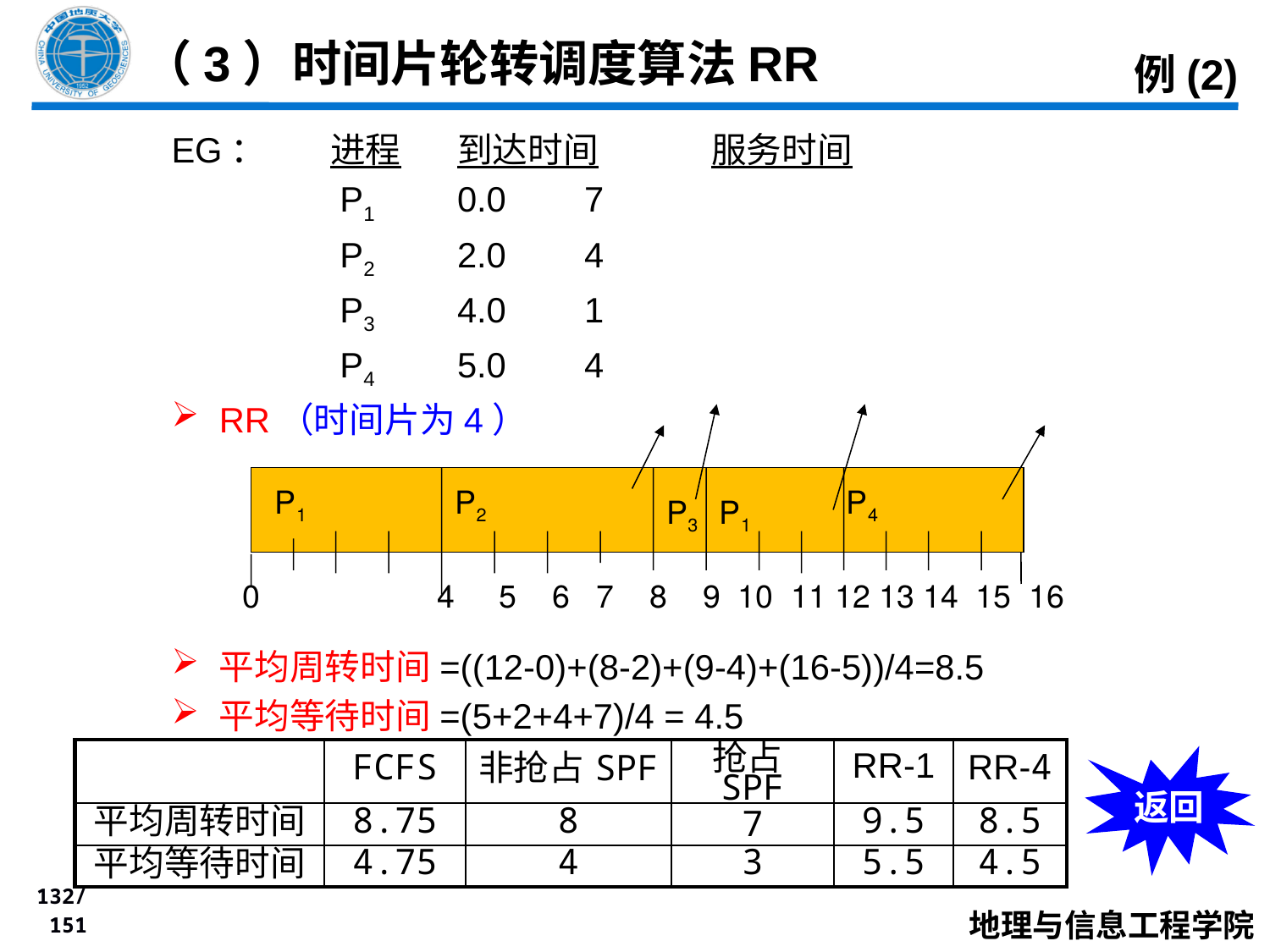

（3）时间片轮转调度算法RR
# 例(2)
EG：	进程	到达时间	服务时间
		 P1	0.0	7
		 P2	2.0	4
		 P3	4.0	1
		 P4	5.0	4
RR（时间片为4）

平均周转时间=((12-0)+(8-2)+(9-4)+(16-5))/4=8.5
平均等待时间=(5+2+4+7)/4 = 4.5

P1
P2
P4
P3
P1

0                    4     5    6   7    8    9  10  11 12 13 14  15  16
|  | FCFS | 非抢占SPF | 抢占SPF | RR-1 | RR-4 |
| --- | --- | --- | --- | --- | --- |
| 平均周转时间 | 8.75 | 8 | 7 | 9.5 | 8.5 |
| 平均等待时间 | 4.75 | 4 | 3 | 5.5 | 4.5 |
返回